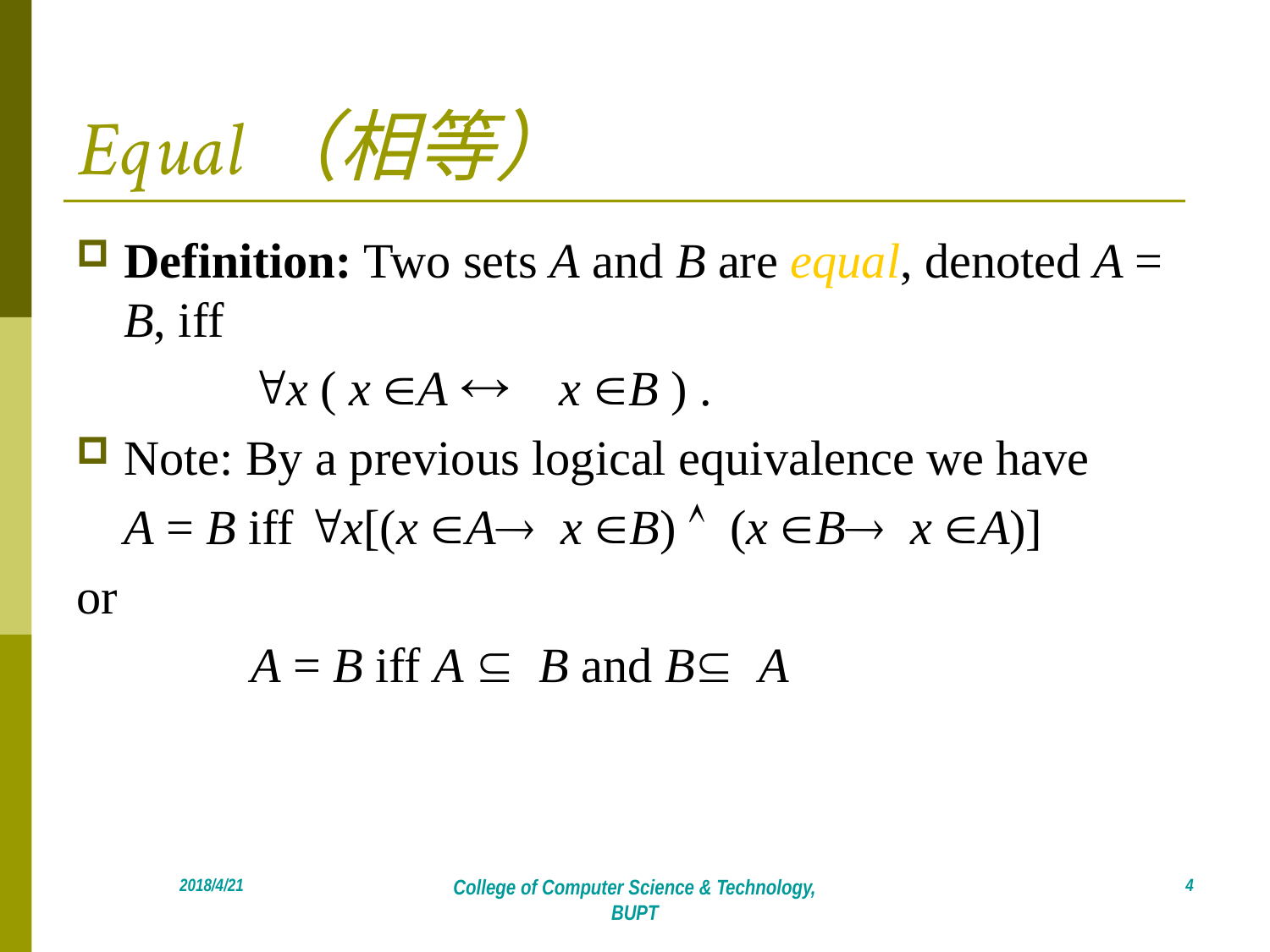

# Equal（相等）
Definition: Two sets A and B are equal, denoted A = B, iff
		∀x ( x ∈A ↔  x ∈B ) .
Note: By a previous logical equivalence we have
	A = B iff ∀x[(x ∈A→ x ∈B) ∧ (x ∈B→ x ∈A)]
or
		A = B iff A ⊆ B and B⊆ A
4
2018/4/21
College of Computer Science & Technology, BUPT